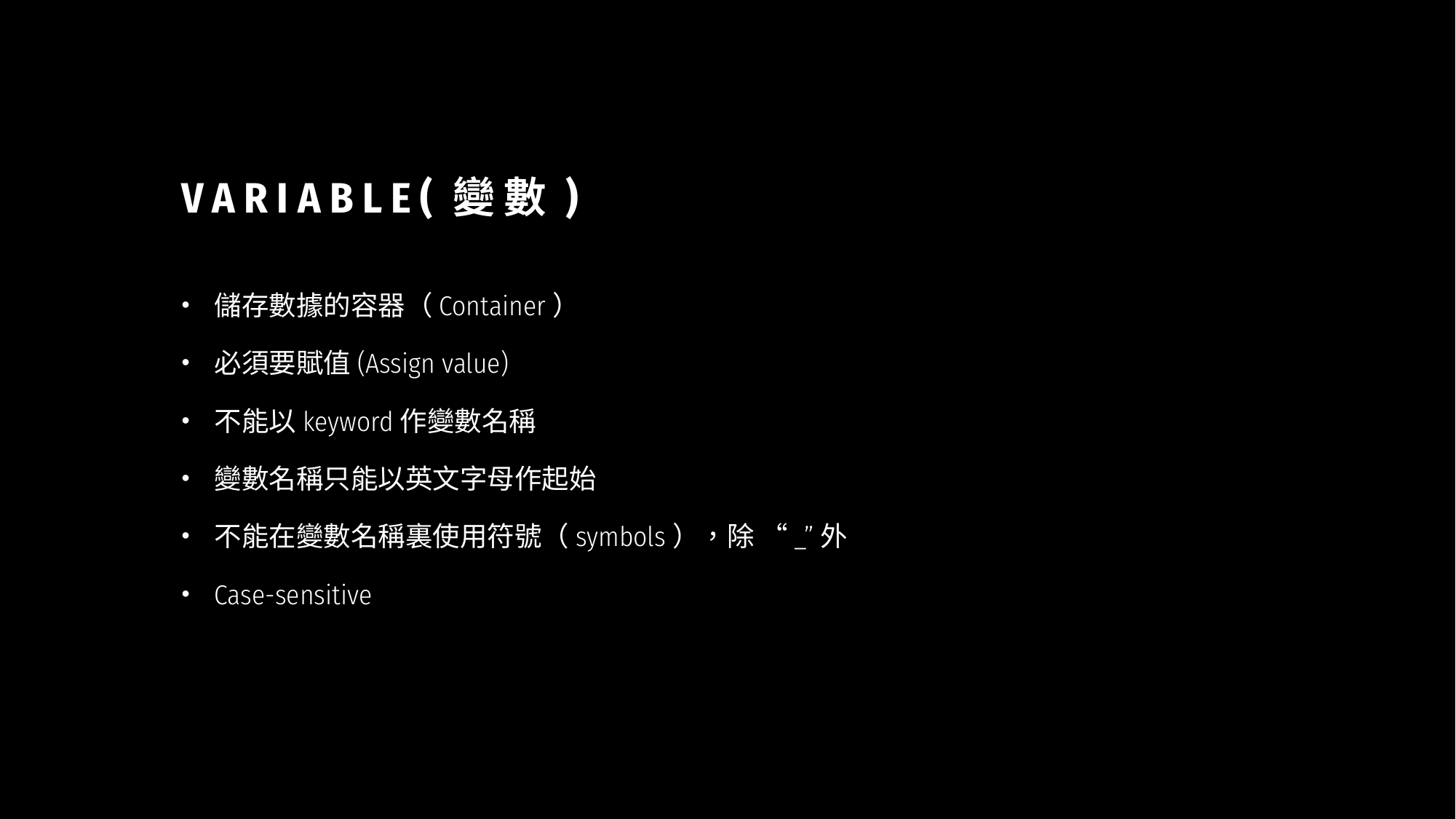

# Variable(變數)
儲存數據的容器（Container）
必須要賦值(Assign value)
不能以keyword作變數名稱
變數名稱只能以英文字母作起始
不能在變數名稱裏使用符號（symbols），除 “_”外
Case-sensitive